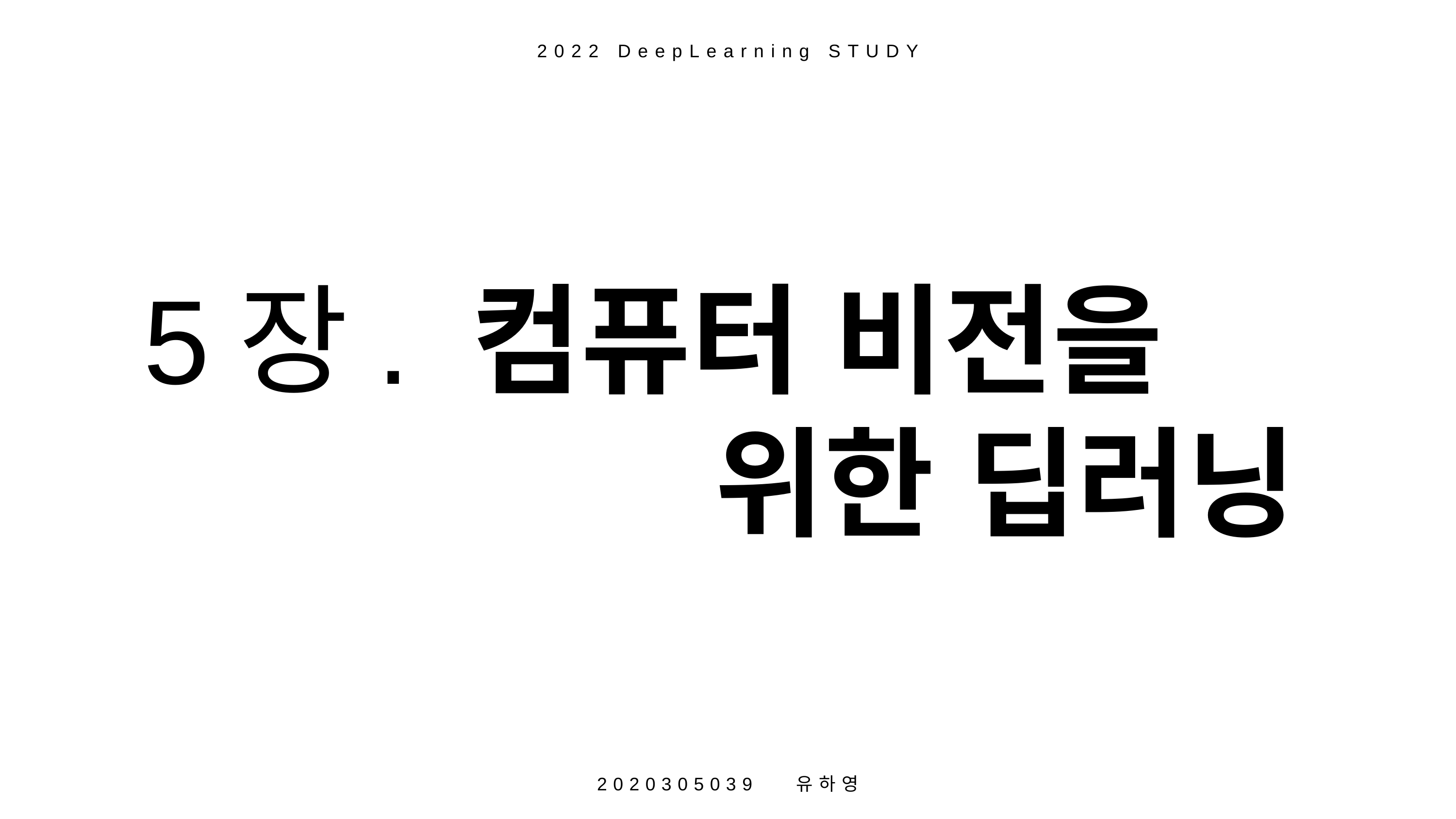

2022 DeepLearning STUDY
5장. 컴퓨터 비전을
							 위한 딥러닝
2020305039   유하영